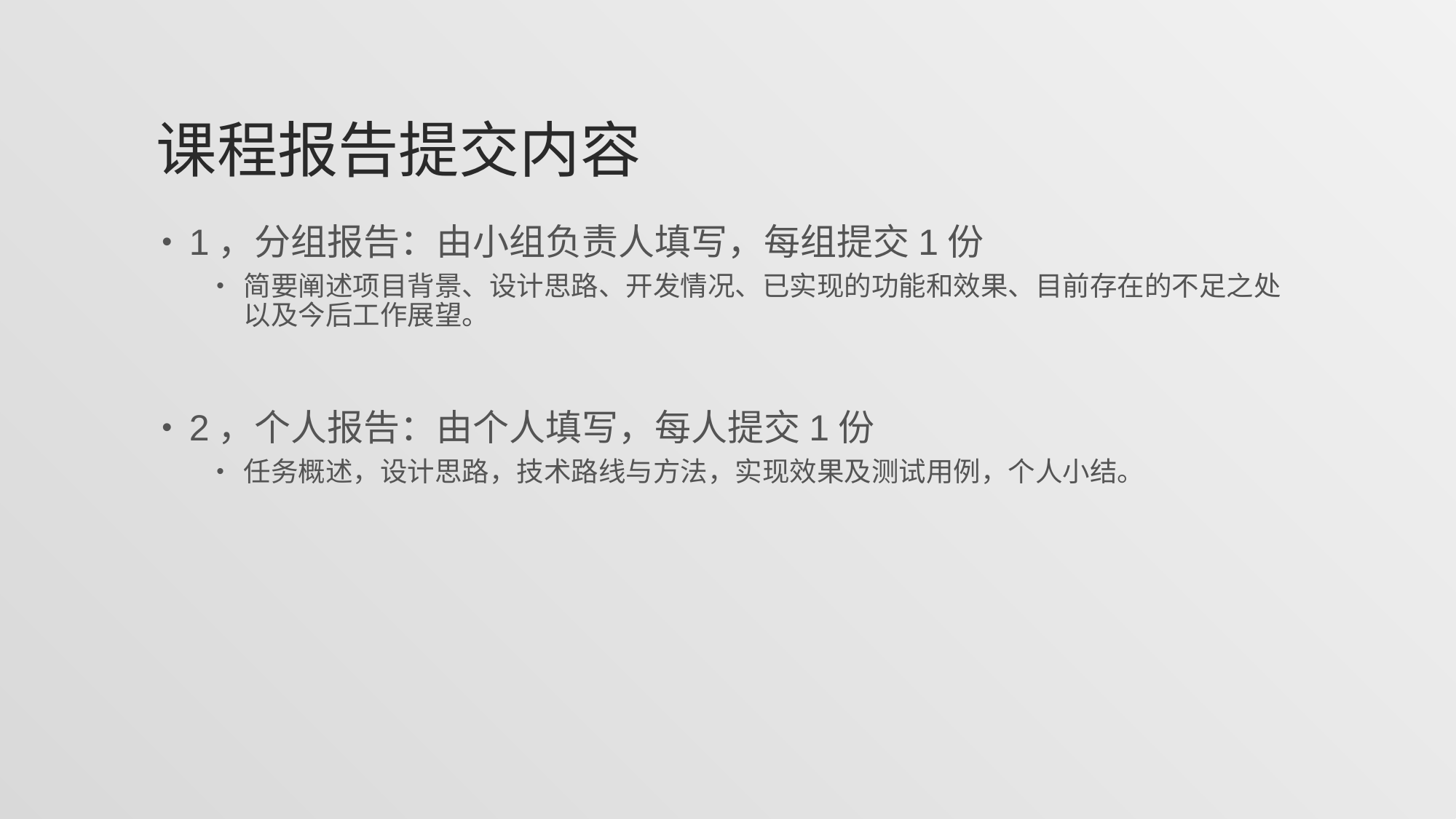

# 课程报告提交内容
1，分组报告：由小组负责人填写，每组提交1份
简要阐述项目背景、设计思路、开发情况、已实现的功能和效果、目前存在的不足之处以及今后工作展望。

2，个人报告：由个人填写，每人提交1份
任务概述，设计思路，技术路线与方法，实现效果及测试用例，个人小结。